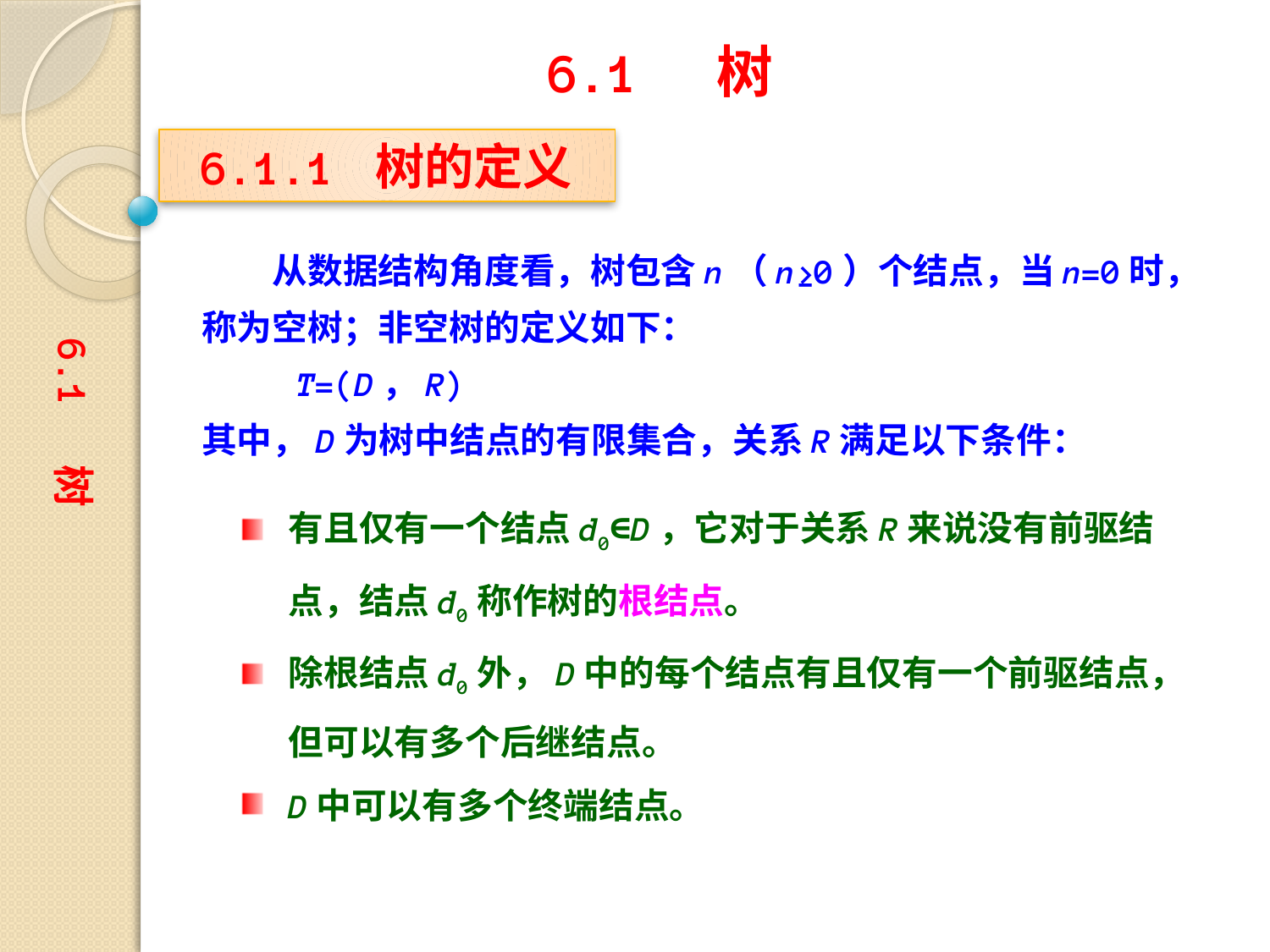

6.1  树
6.1.1 树的定义
　　从数据结构角度看，树包含n（n≥0）个结点，当n=0时，称为空树；非空树的定义如下：
　　  T=(D，R)
其中，D为树中结点的有限集合，关系R满足以下条件：
6.1  树
有且仅有一个结点d0∈D，它对于关系R来说没有前驱结点，结点d0称作树的根结点。
除根结点d0外，D中的每个结点有且仅有一个前驱结点，但可以有多个后继结点。
D中可以有多个终端结点。